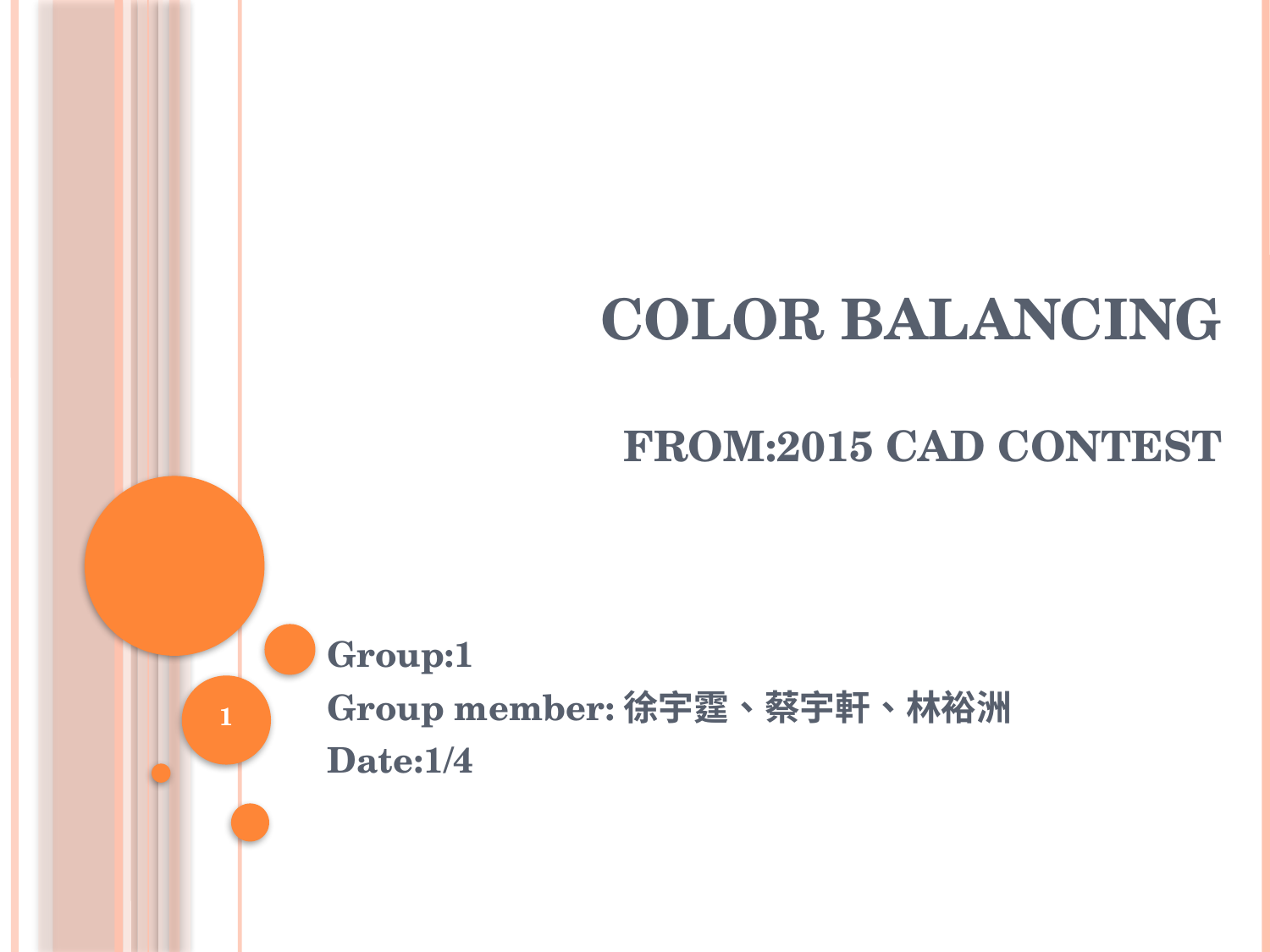

# COLOR BALANCING from:2015 cad contest
Group:1
Group member:徐宇霆、蔡宇軒、林裕洲
Date:1/4

1